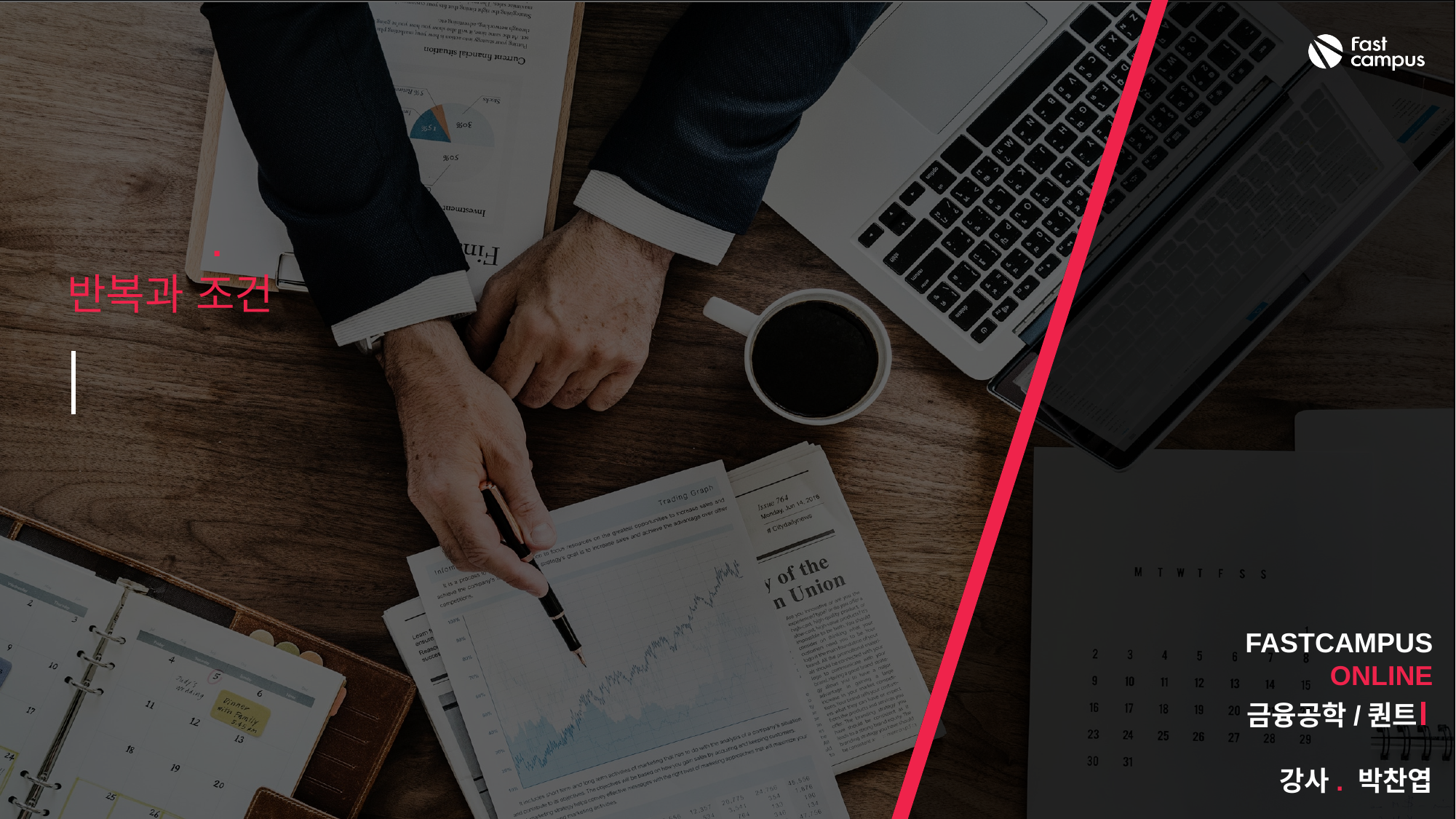

04
# 반복과 조건
다중 조건 switch